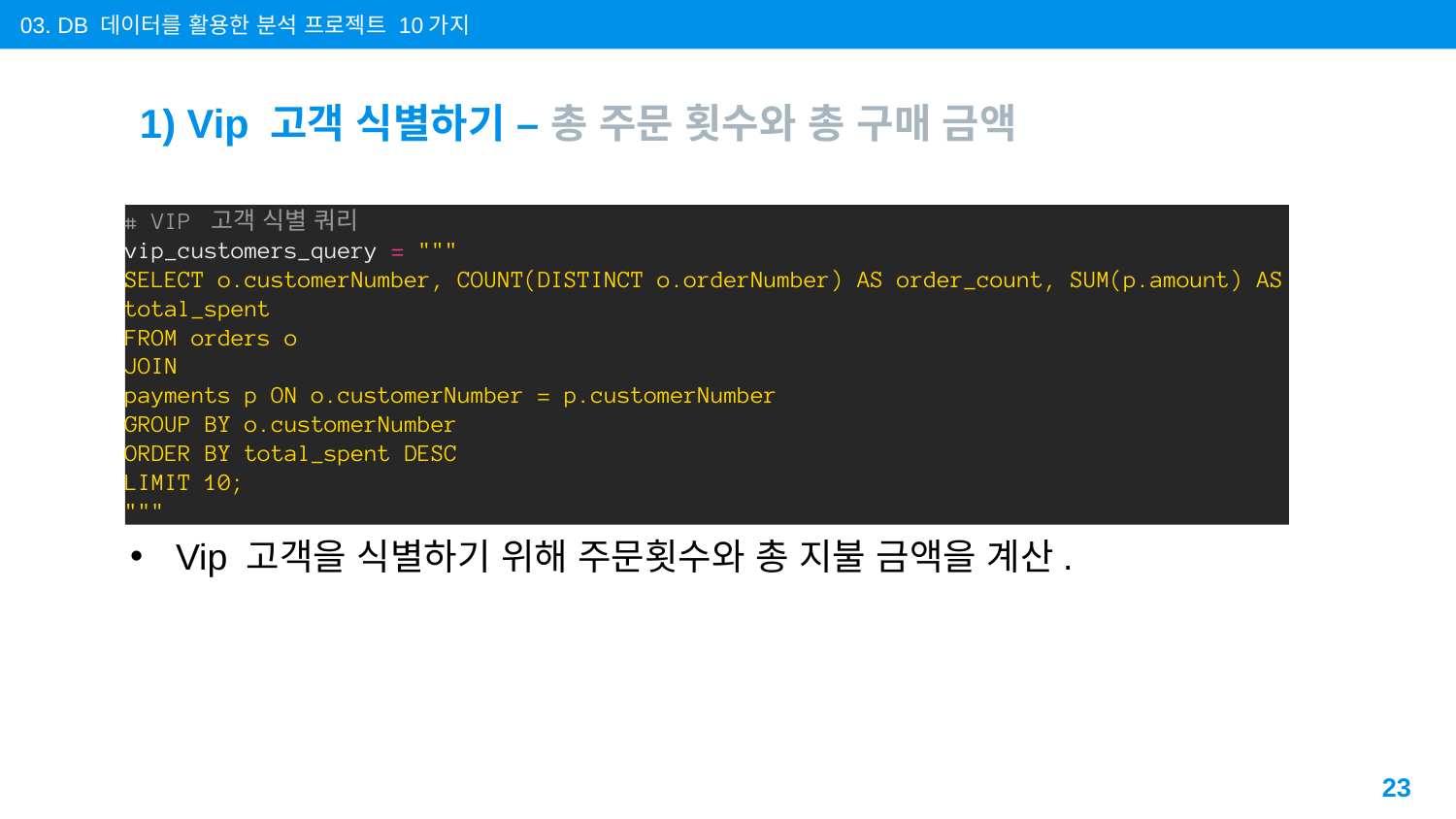

03. DB 데이터를 활용한 분석 프로젝트 10가지
# 1) Vip 고객 식별하기 – 총 주문 횟수와 총 구매 금액

# VIP 고객 식별 쿼리
vip_customers_query = """
SELECT o.customerNumber, COUNT(DISTINCT o.orderNumber) AS order_count, SUM(p.amount) AS total_spent
FROM orders o
JOIN
payments p ON o.customerNumber = p.customerNumber
GROUP BY o.customerNumber
ORDER BY total_spent DESC
LIMIT 10;
"""
Vip 고객을 식별하기 위해 주문횟수와 총 지불 금액을 계산.
23